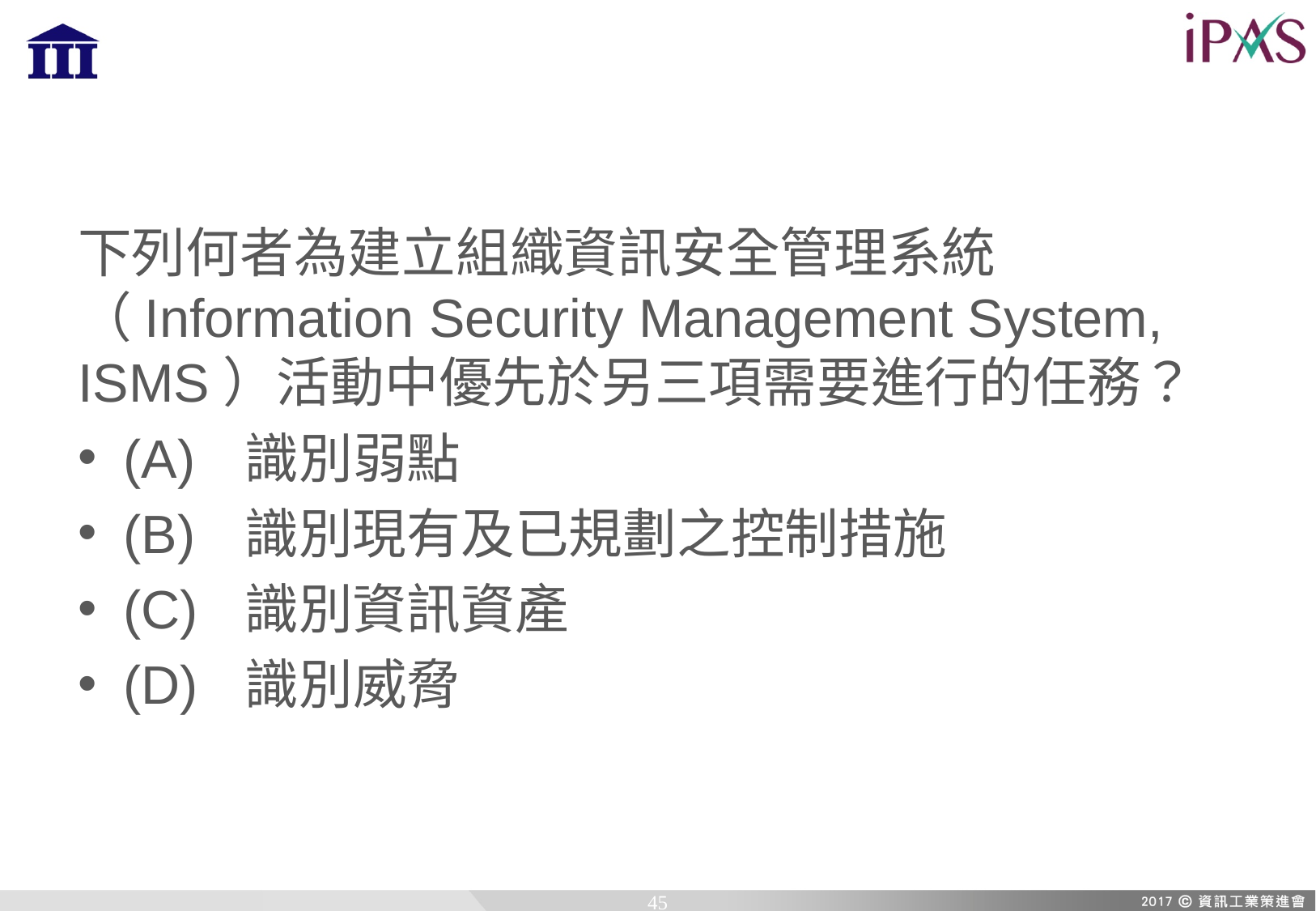

下列何者為建立組織資訊安全管理系統（Information Security Management System, ISMS）活動中優先於另三項需要進行的任務？
(A)	識別弱點
(B)	識別現有及已規劃之控制措施
(C)	識別資訊資產
(D)	識別威脅
45